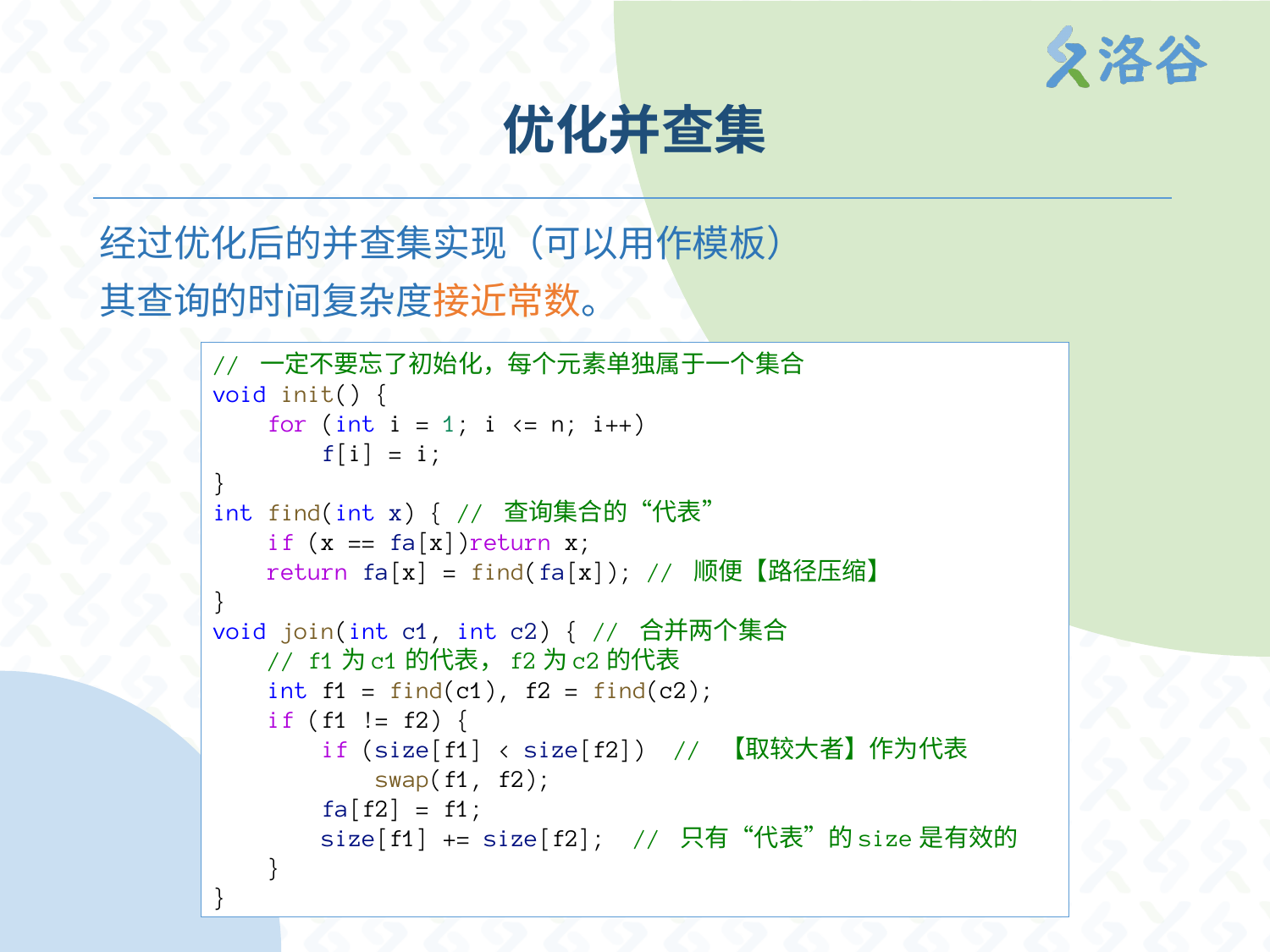

# 优化并查集
经过优化后的并查集实现（可以用作模板）
其查询的时间复杂度接近常数。

// 一定不要忘了初始化，每个元素单独属于一个集合
void init() {
    for (int i = 1; i <= n; i++)
        f[i] = i;
}
int find(int x) { // 查询集合的“代表”
    if (x == fa[x])return x;
    return fa[x] = find(fa[x]); // 顺便【路径压缩】
}
void join(int c1, int c2) { // 合并两个集合
    // f1为c1的代表，f2为c2的代表
    int f1 = find(c1), f2 = find(c2);
    if (f1 != f2) {
        if (size[f1] < size[f2])  // 【取较大者】作为代表
            swap(f1, f2);
        fa[f2] = f1;
        size[f1] += size[f2];  // 只有“代表”的size是有效的
    }
}